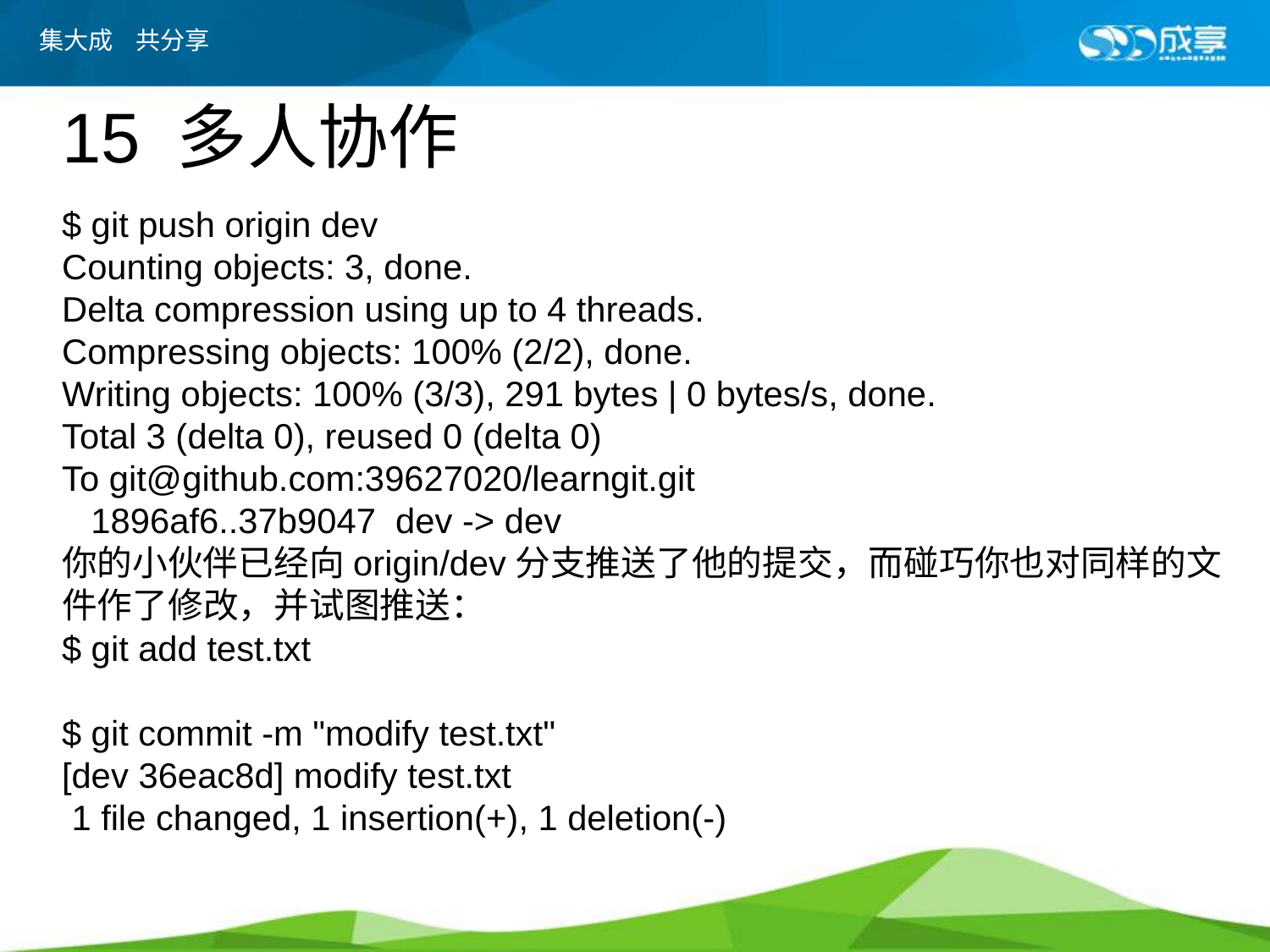

15 多人协作

$ git push origin dev
Counting objects: 3, done.
Delta compression using up to 4 threads.
Compressing objects: 100% (2/2), done.
Writing objects: 100% (3/3), 291 bytes | 0 bytes/s, done.
Total 3 (delta 0), reused 0 (delta 0)
To git@github.com:39627020/learngit.git
   1896af6..37b9047  dev -> dev
你的小伙伴已经向origin/dev分支推送了他的提交，而碰巧你也对同样的文件作了修改，并试图推送：
$ git add test.txt

$ git commit -m "modify test.txt"
[dev 36eac8d] modify test.txt
 1 file changed, 1 insertion(+), 1 deletion(-)